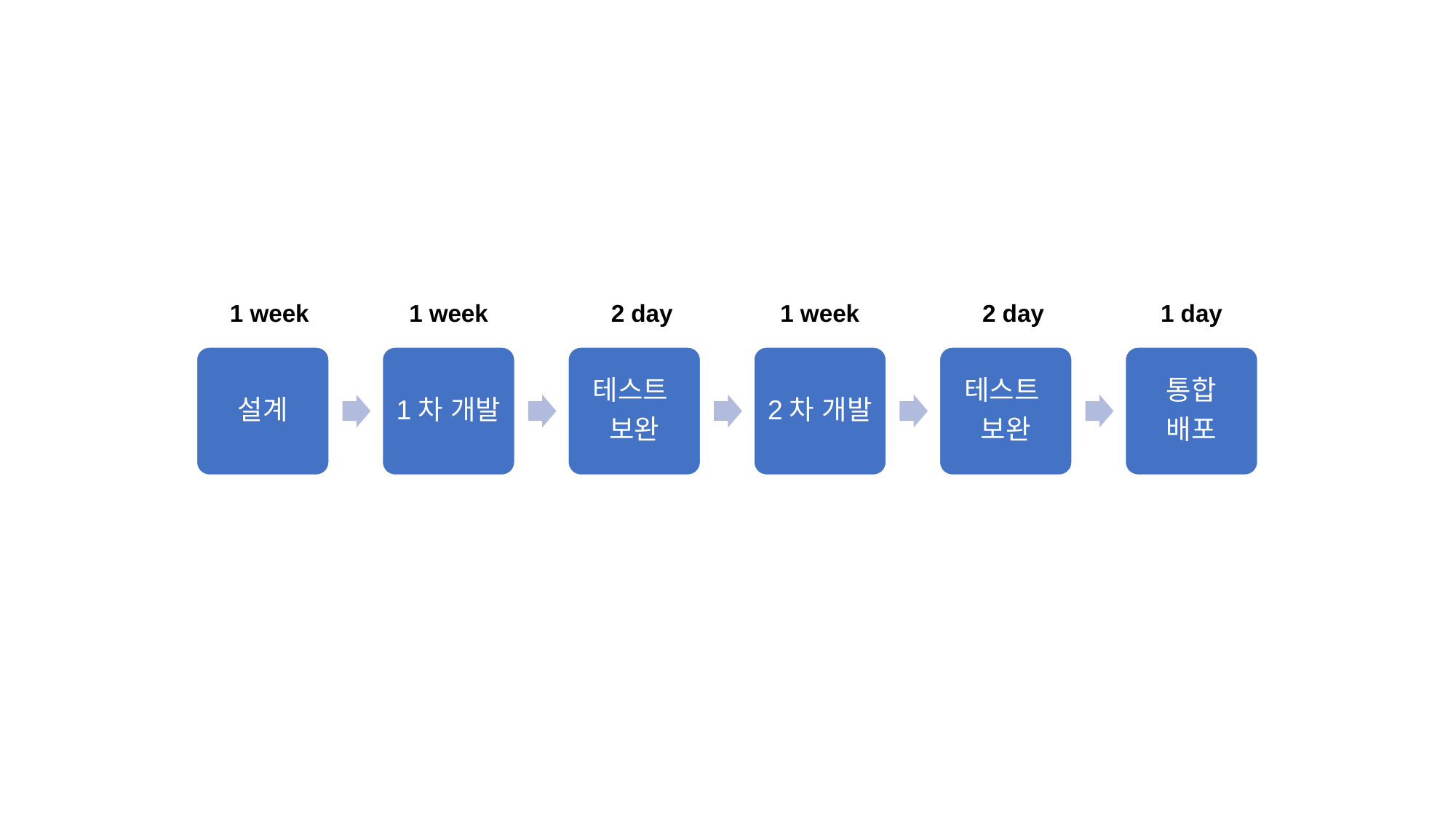

1 week
1 week
2 day
1 week
2 day
1 day
설계
1차 개발
테스트
보완
2차 개발
테스트
보완
통합
배포